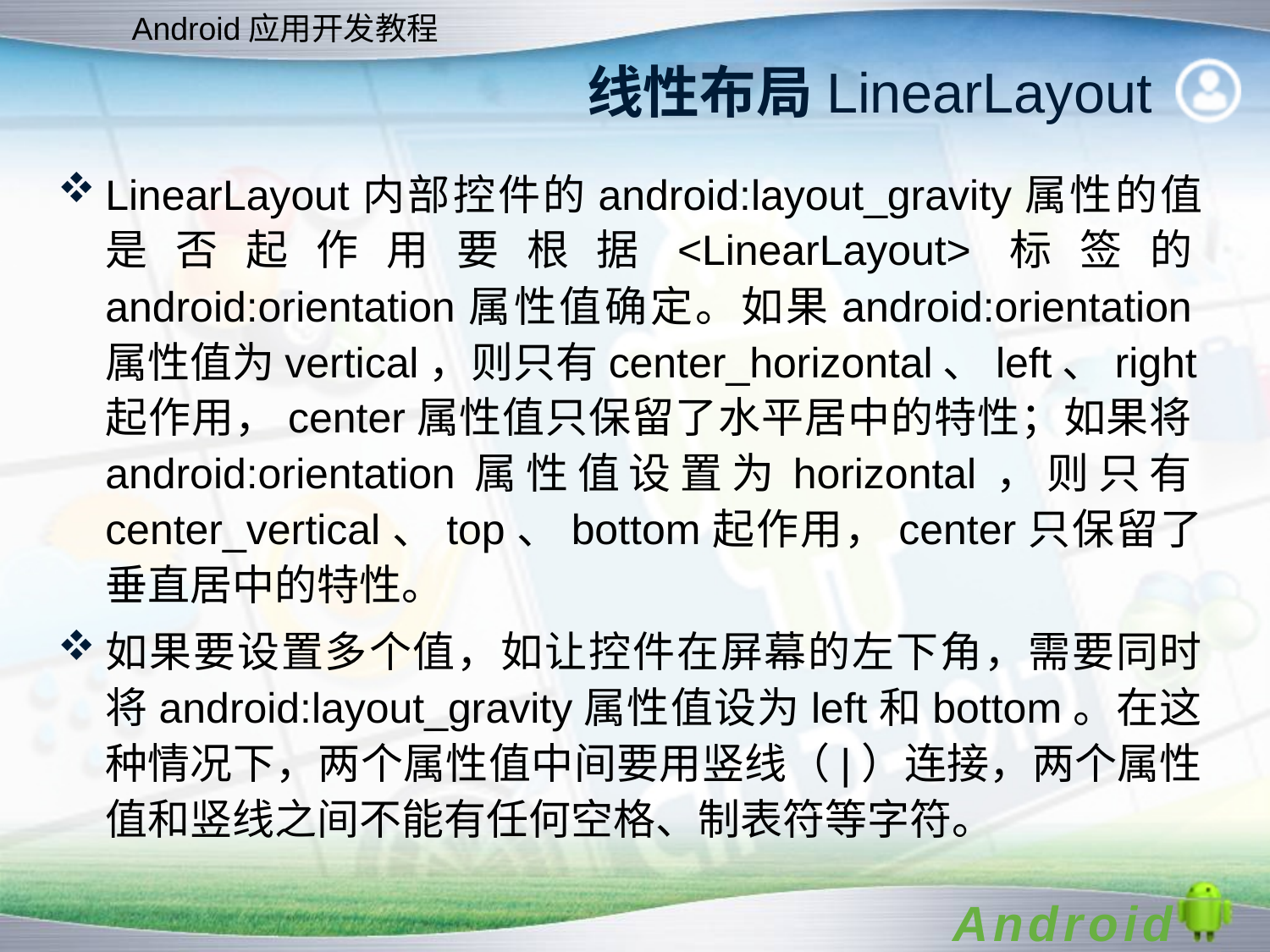

# 线性布局LinearLayout
LinearLayout内部控件的android:layout_gravity属性的值是否起作用要根据<LinearLayout>标签的android:orientation属性值确定。如果android:orientation属性值为vertical，则只有center_horizontal、left、right起作用，center属性值只保留了水平居中的特性；如果将android:orientation属性值设置为horizontal，则只有center_vertical、top、bottom起作用，center只保留了垂直居中的特性。
如果要设置多个值，如让控件在屏幕的左下角，需要同时将android:layout_gravity属性值设为left和bottom。在这种情况下，两个属性值中间要用竖线（|）连接，两个属性值和竖线之间不能有任何空格、制表符等字符。